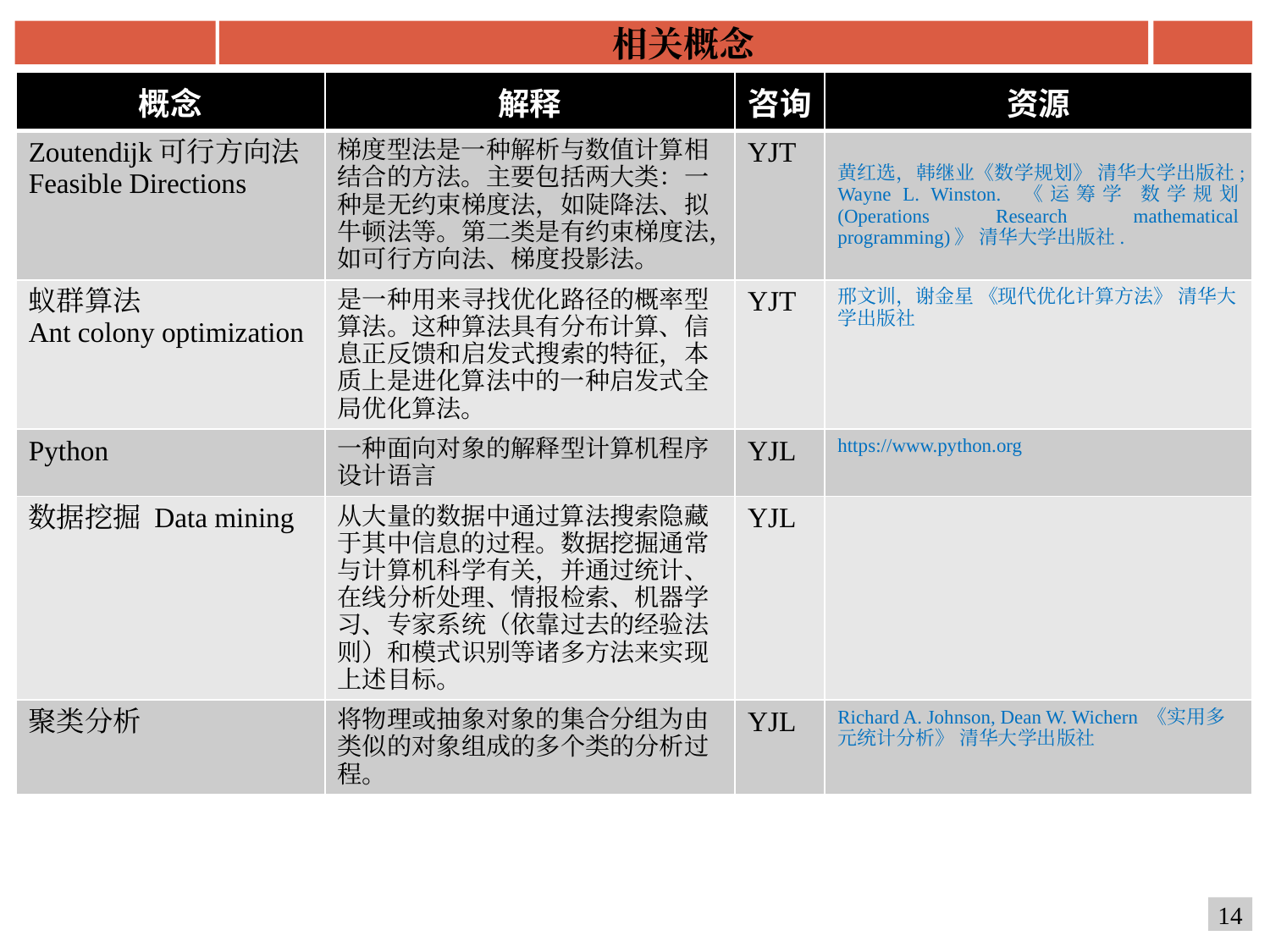

相关概念
| 概念 | 解释 | 咨询 | 资源 |
| --- | --- | --- | --- |
| Zoutendijk可行方向法 Feasible Directions | 梯度型法是一种解析与数值计算相结合的方法。主要包括两大类：一种是无约束梯度法，如陡降法、拟牛顿法等。第二类是有约束梯度法，如可行方向法、梯度投影法。 | YJT | 黄红选，韩继业《数学规划》 清华大学出版社; Wayne L. Winston. 《运筹学 数学规划 (Operations Research mathematical programming)》 清华大学出版社. |
| 蚁群算法 Ant colony optimization | 是一种用来寻找优化路径的概率型算法。这种算法具有分布计算、信息正反馈和启发式搜索的特征，本质上是进化算法中的一种启发式全局优化算法。 | YJT | 邢文训，谢金星 《现代优化计算方法》 清华大学出版社 |
| Python | 一种面向对象的解释型计算机程序设计语言 | YJL | https://www.python.org |
| 数据挖掘 Data mining | 从大量的数据中通过算法搜索隐藏于其中信息的过程。数据挖掘通常与计算机科学有关，并通过统计、在线分析处理、情报检索、机器学习、专家系统（依靠过去的经验法则）和模式识别等诸多方法来实现上述目标。 | YJL |  |
| 聚类分析 | 将物理或抽象对象的集合分组为由类似的对象组成的多个类的分析过程。 | YJL | Richard A. Johnson, Dean W. Wichern 《实用多元统计分析》 清华大学出版社 |

14